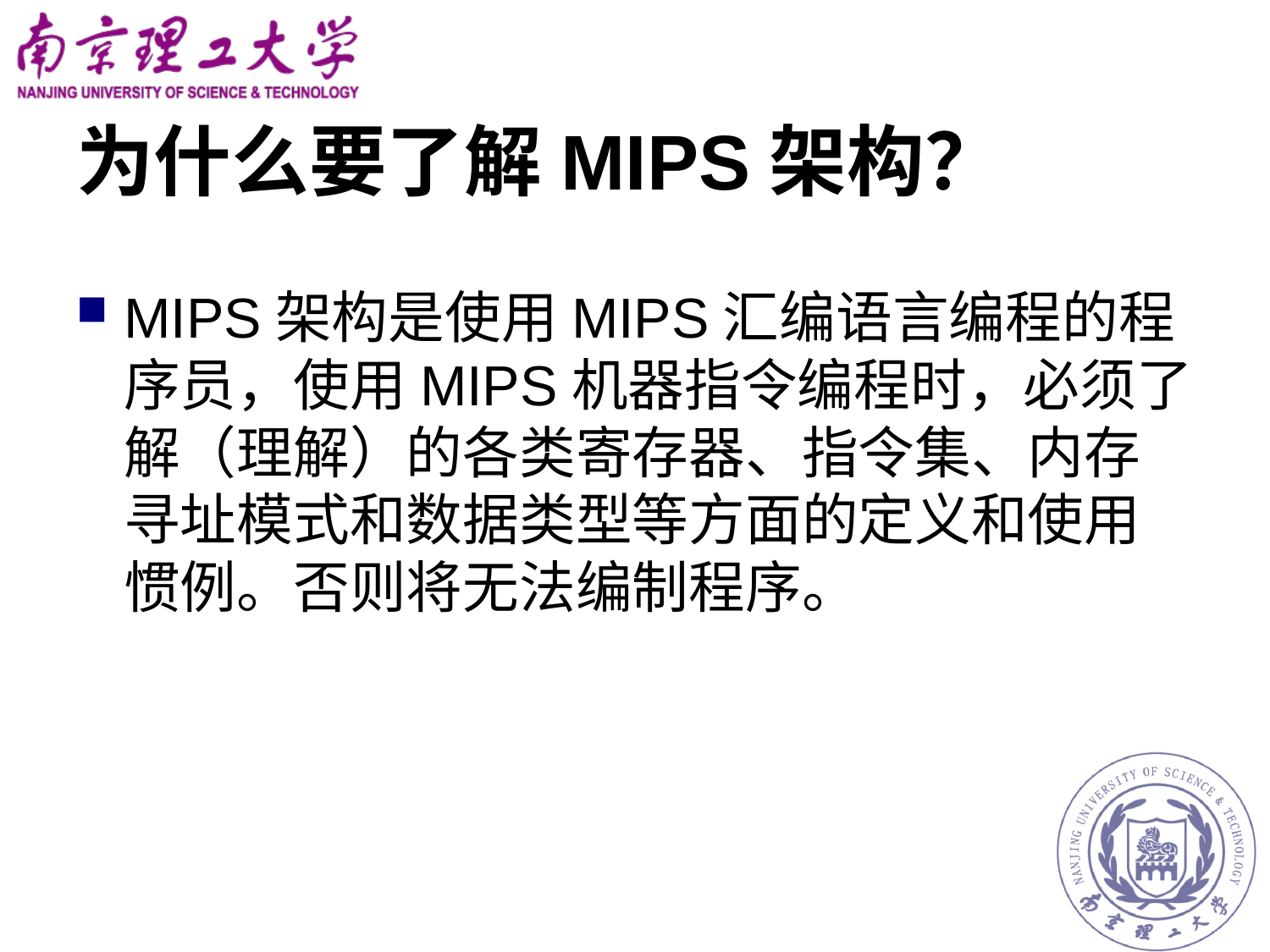

# 为什么要了解MIPS架构？
MIPS架构是使用MIPS汇编语言编程的程序员，使用MIPS机器指令编程时，必须了解（理解）的各类寄存器、指令集、内存寻址模式和数据类型等方面的定义和使用惯例。否则将无法编制程序。